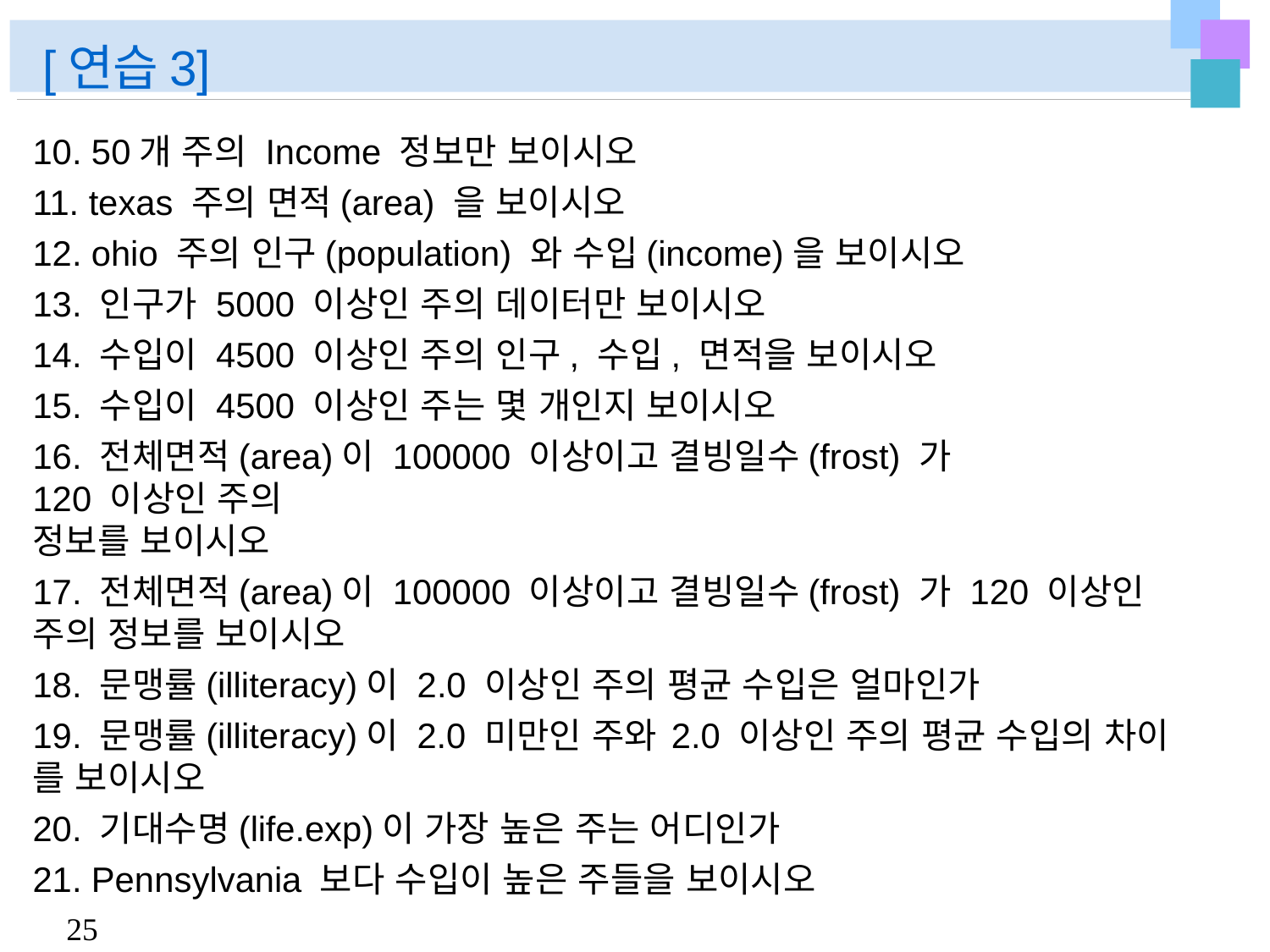

# [연습3]
10. 50개 주의 Income 정보만 보이시오
11. texas 주의 면적(area) 을 보이시오
12. ohio 주의 인구(population) 와 수입(income)을 보이시오 13. 인구가 5000 이상인 주의 데이터만 보이시오
14. 수입이 4500 이상인 주의 인구, 수입, 면적을 보이시오
15. 수입이 4500 이상인 주는 몇 개인지 보이시오
16. 전체면적(area)이 100000 이상이고 결빙일수(frost) 가 120 이상인 주의
정보를 보이시오
17. 전체면적(area)이 100000 이상이고 결빙일수(frost) 가 120 이상인 주의 정보를 보이시오
18. 문맹률(illiteracy)이 2.0 이상인 주의 평균 수입은 얼마인가
19. 문맹률(illiteracy)이 2.0 미만인 주와	2.0 이상인 주의 평균 수입의 차이
를 보이시오
20. 기대수명(life.exp)이 가장 높은 주는 어디인가
21. Pennsylvania 보다 수입이 높은 주들을 보이시오
25